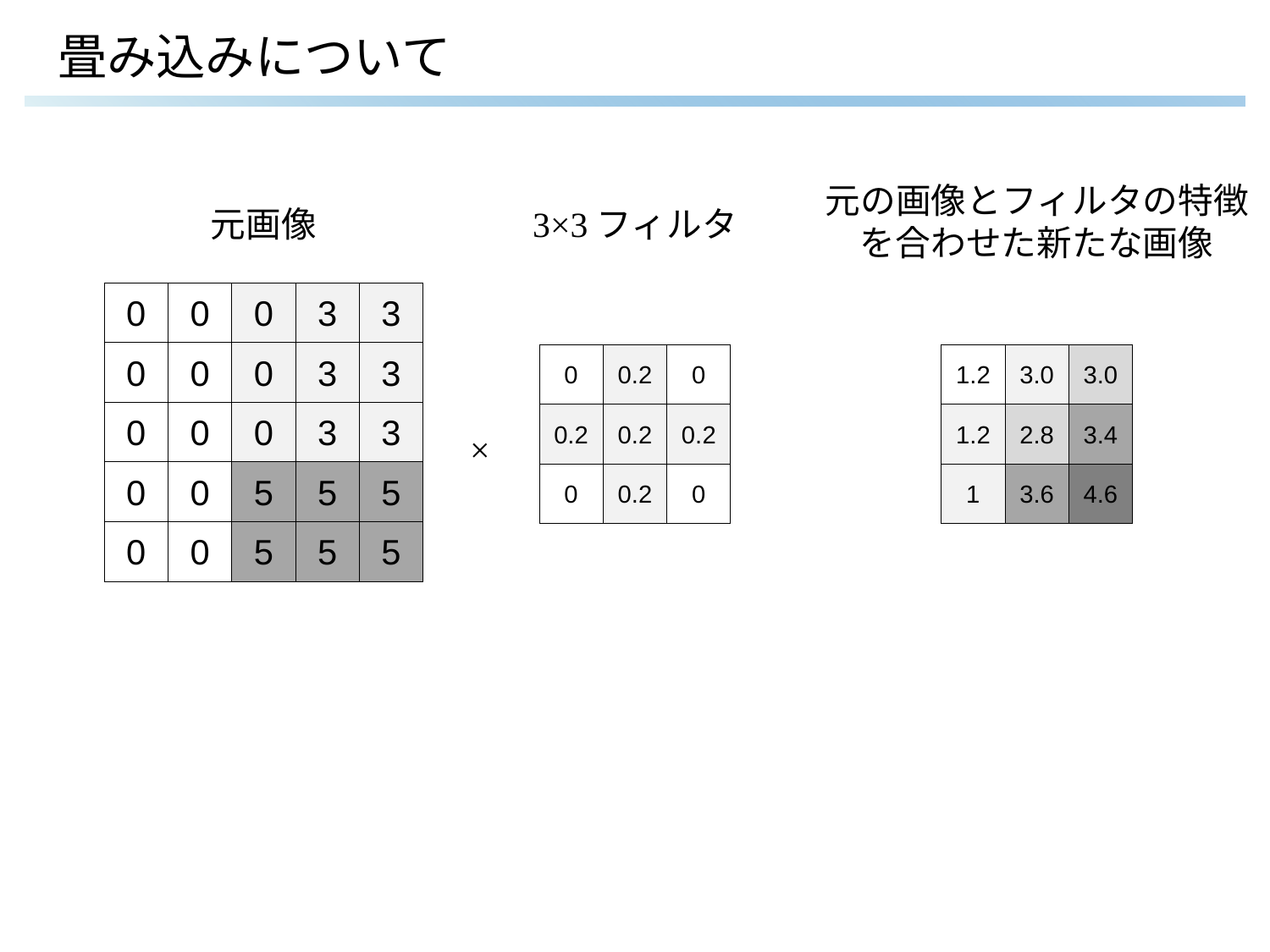

# 畳み込みについて
元の画像とフィルタの特徴
を合わせた新たな画像
元画像
3×3フィルタ
| 0 | 0 | 0 | 3 | 3 |
| --- | --- | --- | --- | --- |
| 0 | 0 | 0 | 3 | 3 |
| 0 | 0 | 0 | 3 | 3 |
| 0 | 0 | 5 | 5 | 5 |
| 0 | 0 | 5 | 5 | 5 |
| 0 | 0.2 | 0 |
| --- | --- | --- |
| 0.2 | 0.2 | 0.2 |
| 0 | 0.2 | 0 |
| 1.2 | 3.0 | 3.0 |
| --- | --- | --- |
| 1.2 | 2.8 | 3.4 |
| 1 | 3.6 | 4.6 |
×